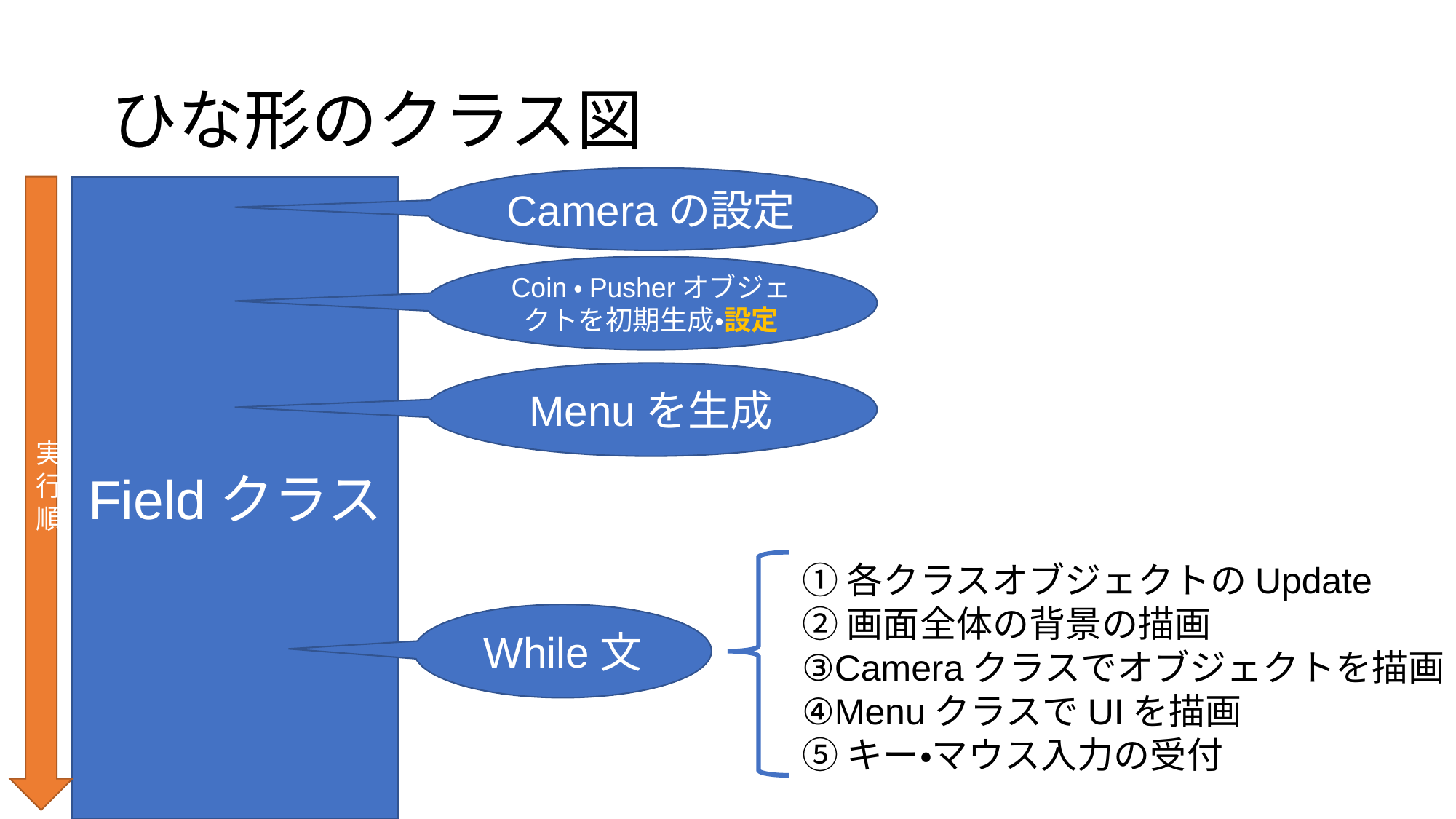

# ひな形のクラス図
Cameraの設定
実行順
Fieldクラス
Coin・Pusherオブジェクトを初期生成・設定
Menuを生成

①各クラスオブジェクトのUpdate
②画面全体の背景の描画
③Cameraクラスでオブジェクトを描画
④MenuクラスでUIを描画
⑤キー・マウス入力の受付
While文